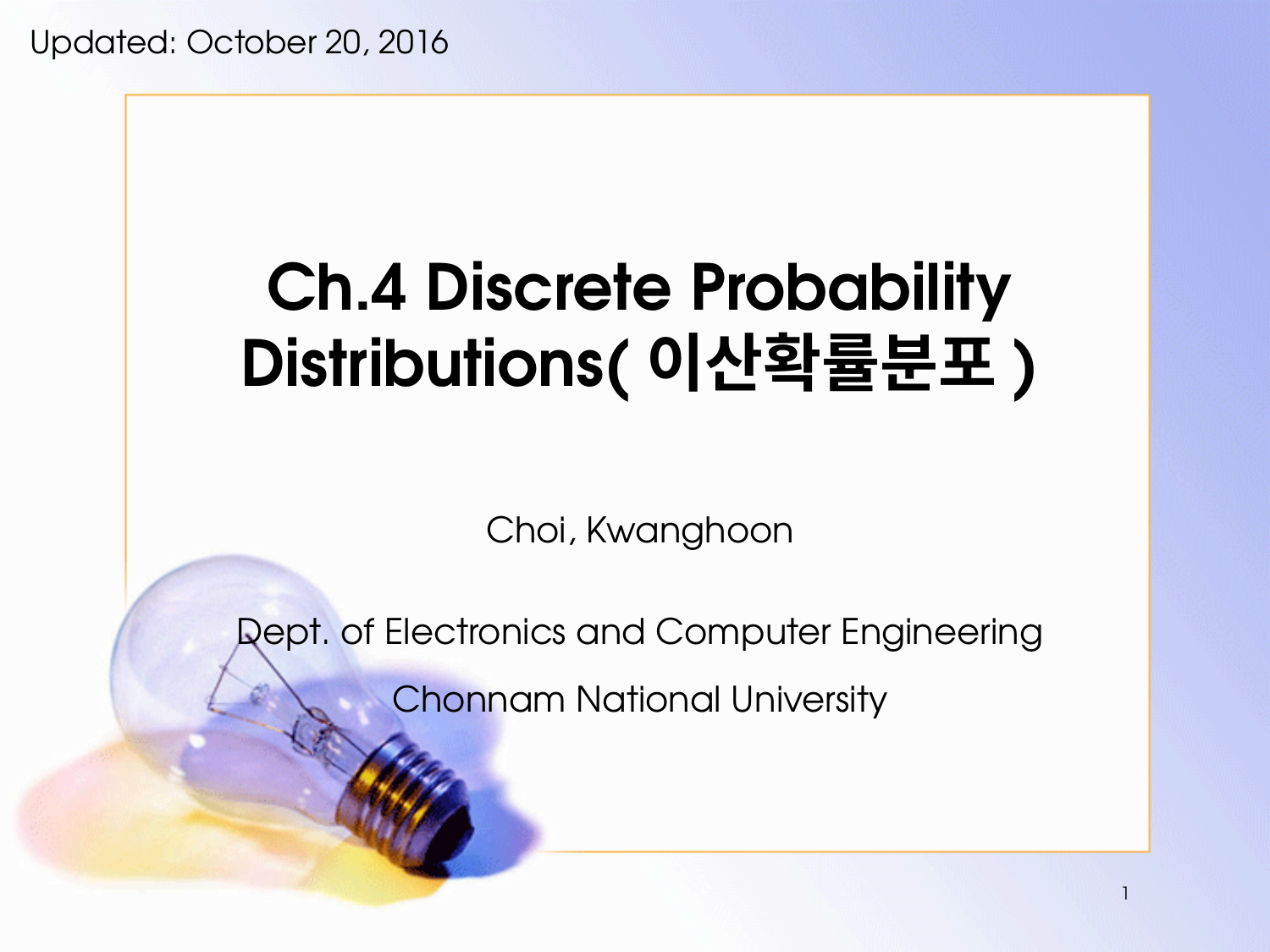

Updated: October 20, 2016
# Ch.4 Discrete Probability Distributions(이산확률분포)
Choi, Kwanghoon

Dept. of Electronics and Computer Engineering

Chonnam National University
1